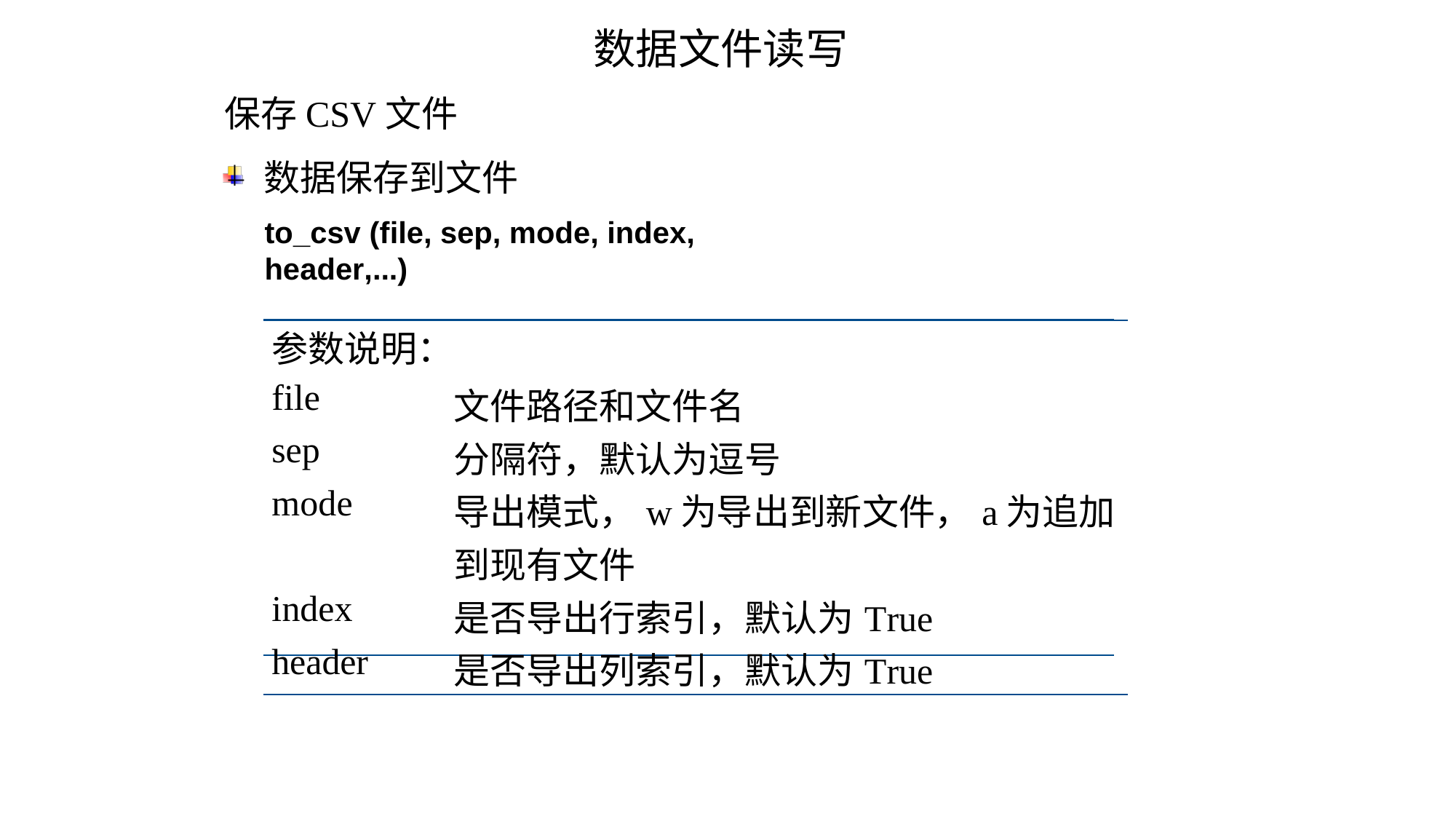

数据文件读写
保存CSV文件
数据保存到文件

to_csv (file, sep, mode, index, header,...)

| 参数说明： |  |
| --- | --- |
| file | 文件路径和文件名 |
| sep | 分隔符，默认为逗号 |
| mode | 导出模式，w为导出到新文件，a为追加到现有文件 |
| index | 是否导出行索引，默认为True |
| header | 是否导出列索引，默认为True |